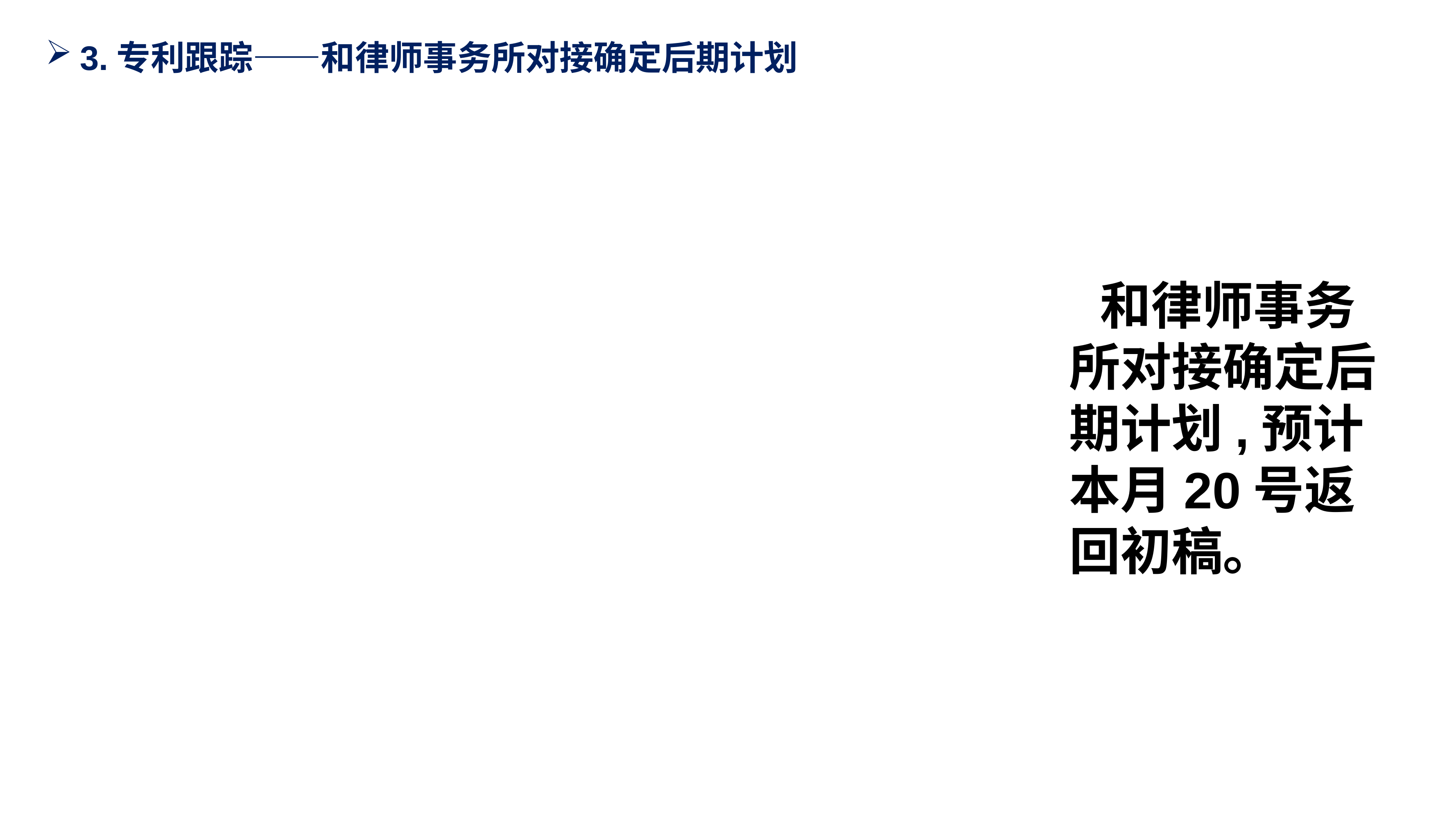

3.专利跟踪——和律师事务所对接确定后期计划
和律师事务所对接确定后期计划,预计本月20号返回初稿。